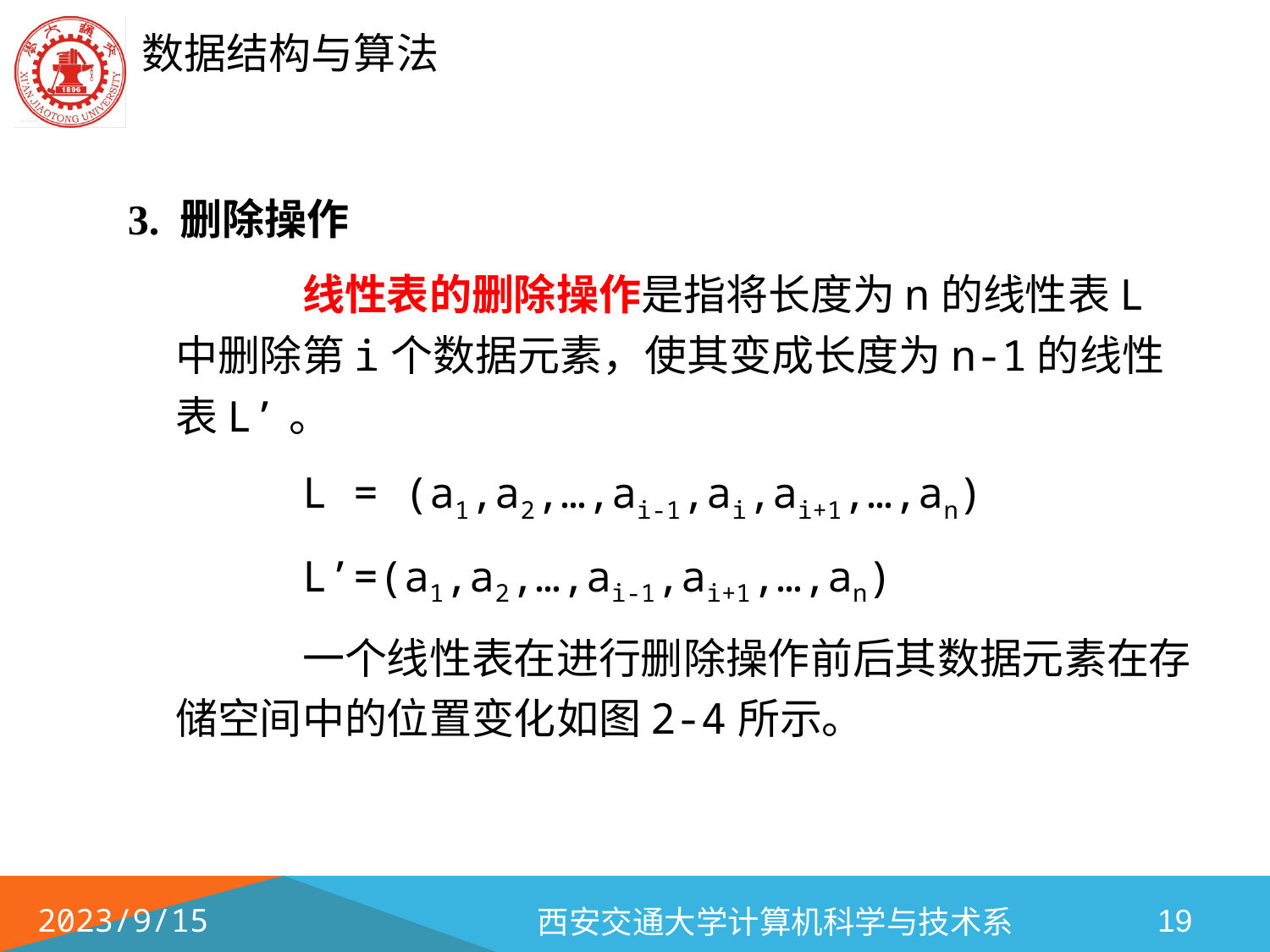

3. 删除操作
		线性表的删除操作是指将长度为n的线性表L中删除第i个数据元素，使其变成长度为n-1的线性表L’。
		L = (a1,a2,…,ai-1,ai,ai+1,…,an)
		L’=(a1,a2,…,ai-1,ai+1,…,an)
		一个线性表在进行删除操作前后其数据元素在存储空间中的位置变化如图2-4所示。